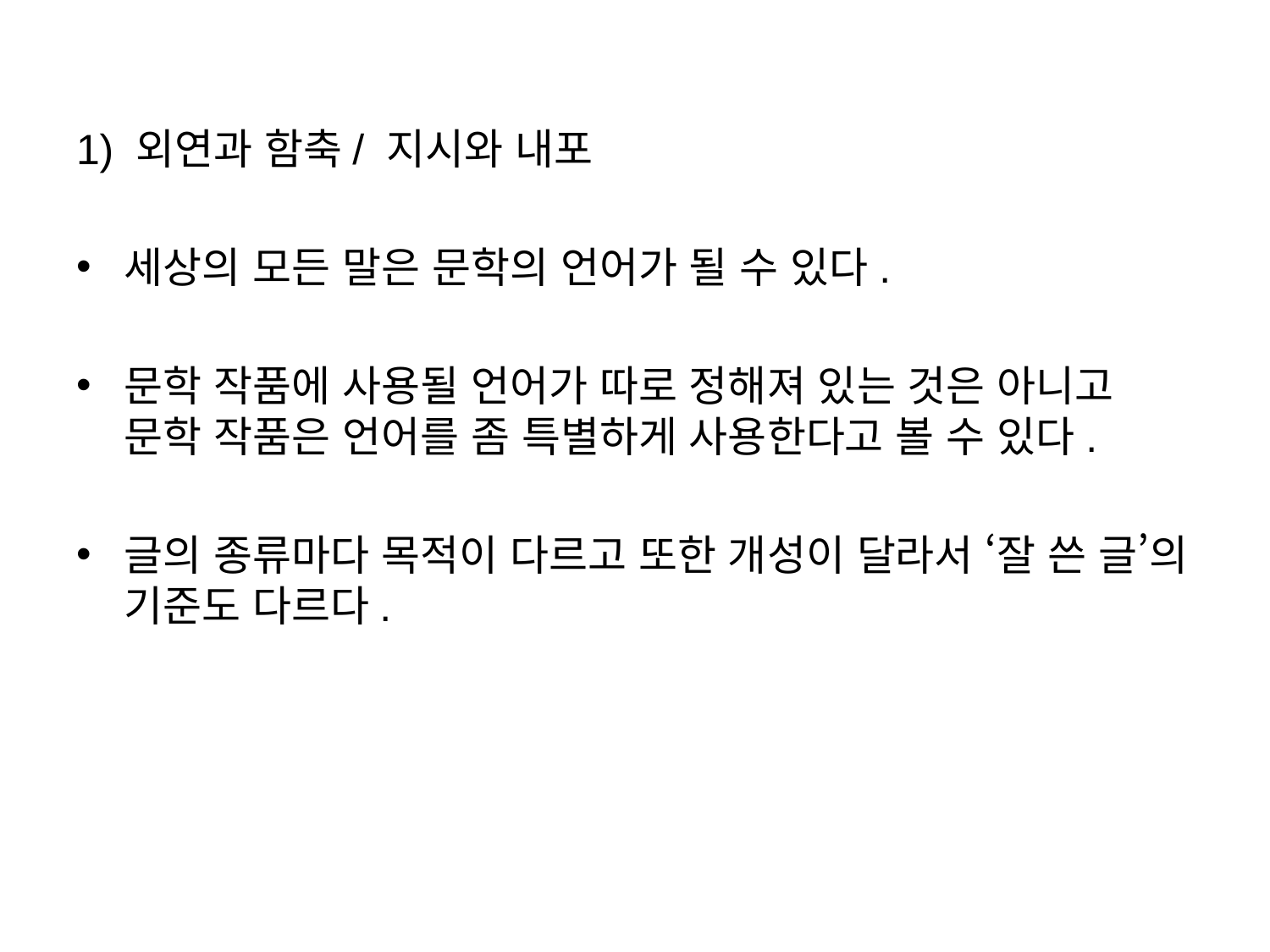

1) 외연과 함축/ 지시와 내포

세상의 모든 말은 문학의 언어가 될 수 있다.

문학 작품에 사용될 언어가 따로 정해져 있는 것은 아니고 문학 작품은 언어를 좀 특별하게 사용한다고 볼 수 있다.

글의 종류마다 목적이 다르고 또한 개성이 달라서 ‘잘 쓴 글’의 기준도 다르다.